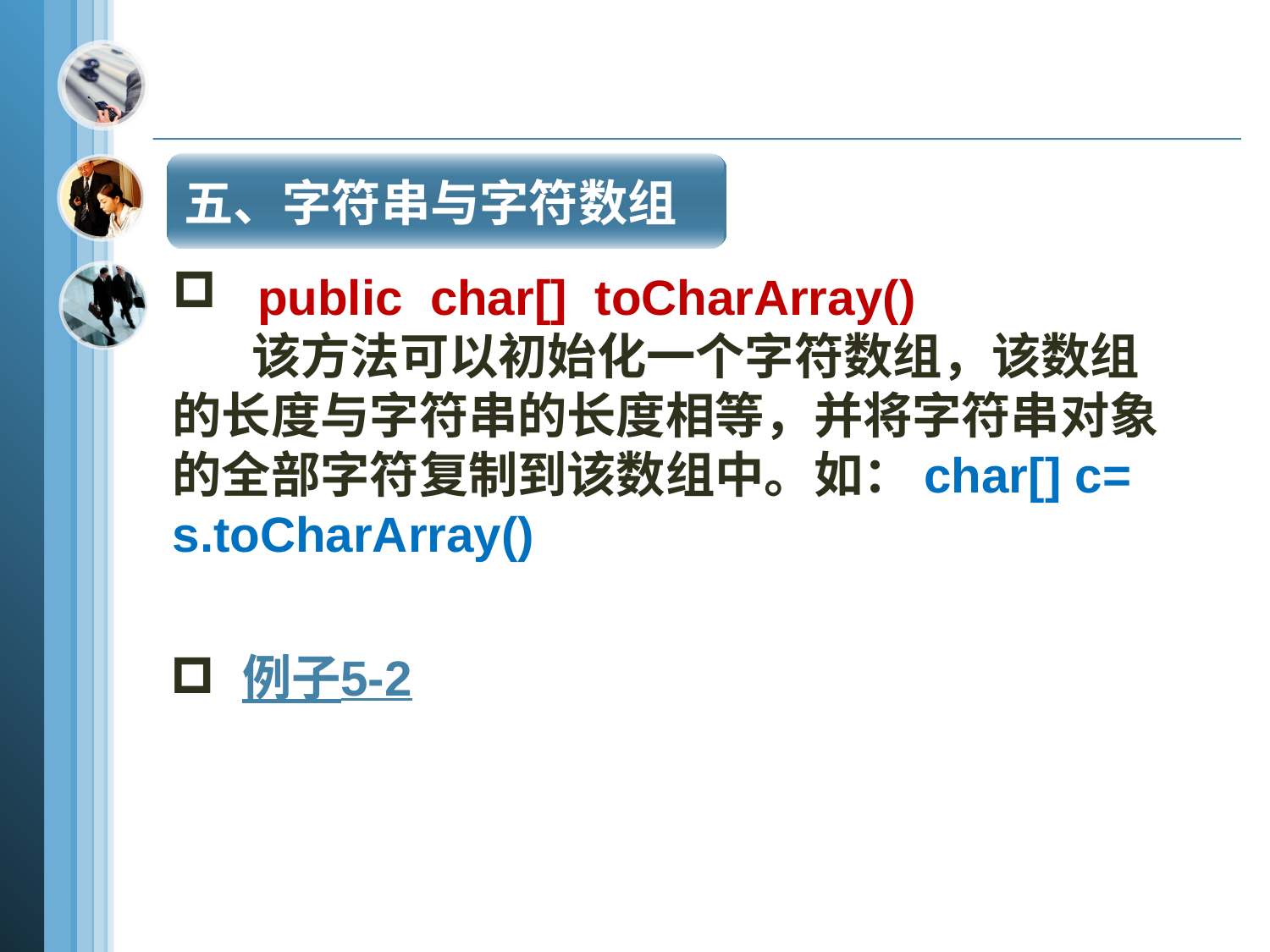

五、字符串与字符数组

 public  char[]  toCharArray()
      该方法可以初始化一个字符数组，该数组的长度与字符串的长度相等，并将字符串对象的全部字符复制到该数组中。如：char[] c=
s.toCharArray()
例子5-2